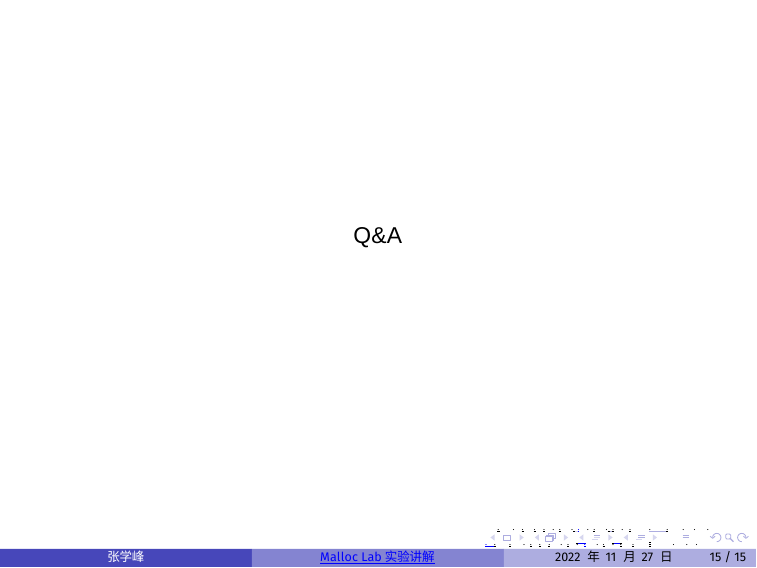

Q&A
.   .  .  .  .  .  .  .  .  .  .  .  .  .  .     .     .   .  .   .
.  .   .   .  .  .  .  .  .  .  .  .  .  .  .  .    .      .   .  .
张学峰
Malloc Lab 实验讲解
2022 年 11 月 27 日	15 / 15